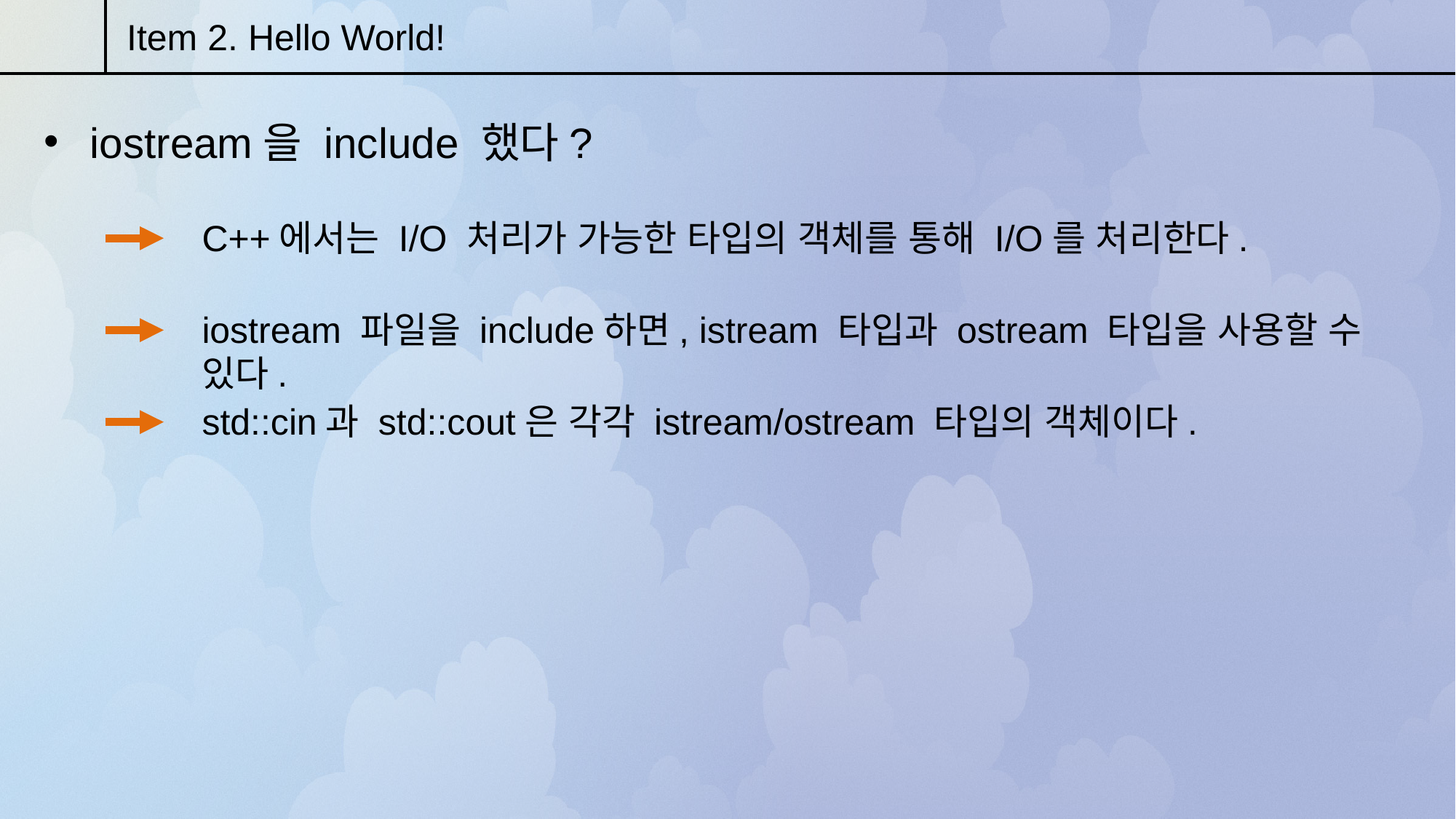

Item 2. Hello World!
 iostream을 include 했다?
C++에서는 I/O 처리가 가능한 타입의 객체를 통해 I/O를 처리한다.
iostream 파일을 include하면, istream 타입과 ostream 타입을 사용할 수 있다.
std::cin과 std::cout은 각각 istream/ostream 타입의 객체이다.